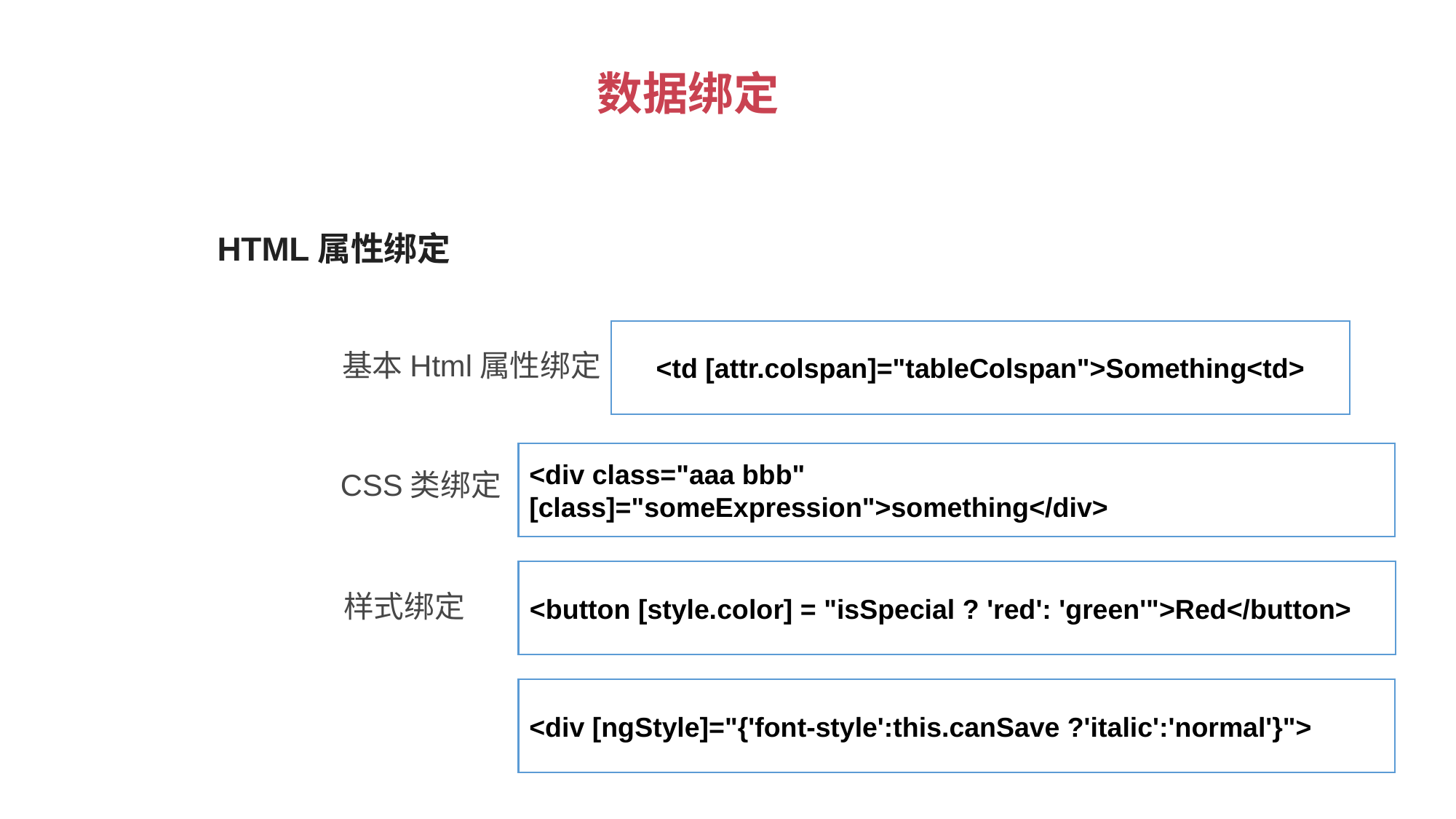

数据绑定
 HTML属性绑定
<td [attr.colspan]="tableColspan">Something<td>
基本Html属性绑定
<div class="aaa bbb" [class]="someExpression">something</div>
<div [class.special]="isSpecial">something</div>
CSS类绑定
<button [style.color] = "isSpecial ? 'red': 'green'">Red</button>
样式绑定
<div [ngStyle]="{'font-style':this.canSave ?'italic':'normal'}">
<div [ngClass]="{aaa:isA, bbb:isB}}">